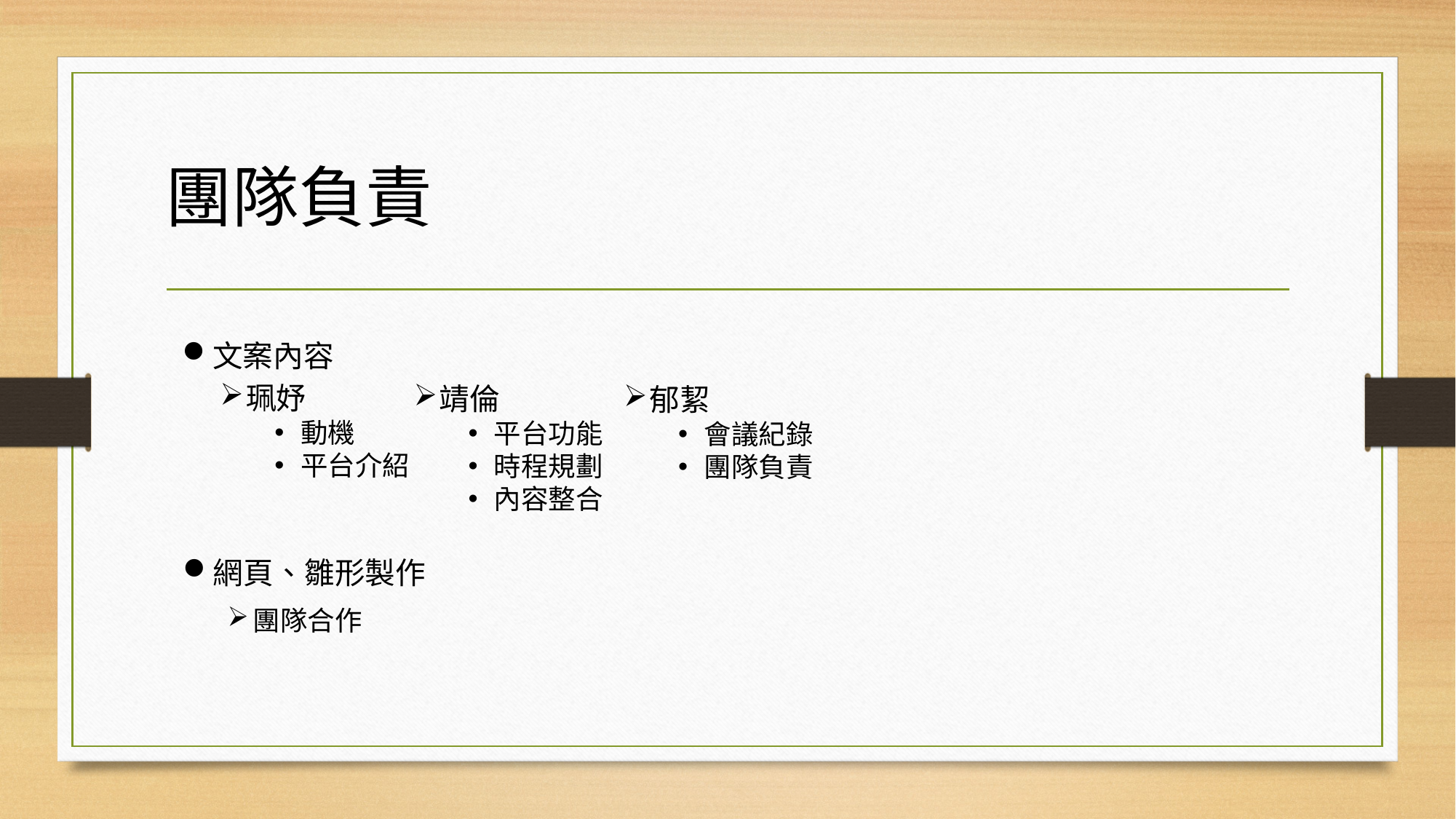

# 團隊負責
文案內容
珮妤
動機
平台介紹

靖倫
平台功能
時程規劃
內容整合
郁絜
會議紀錄
團隊負責
網頁、雛形製作
團隊合作